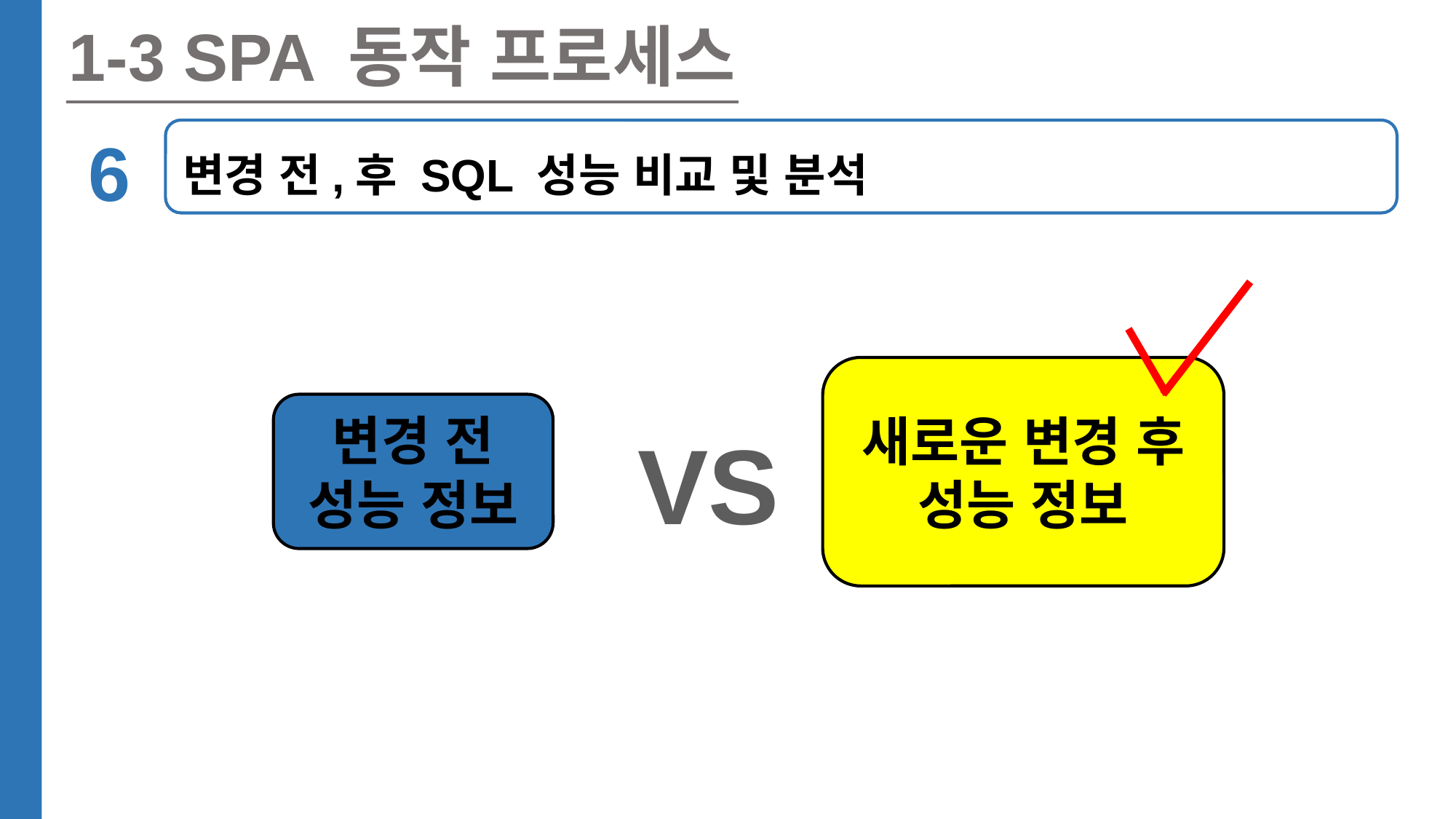

1-3 SPA 동작 프로세스
6
변경 전,후 SQL 성능 비교 및 분석
새로운 변경 후
성능 정보
변경 후
성능 정보
변경 전 성능 정보
VS